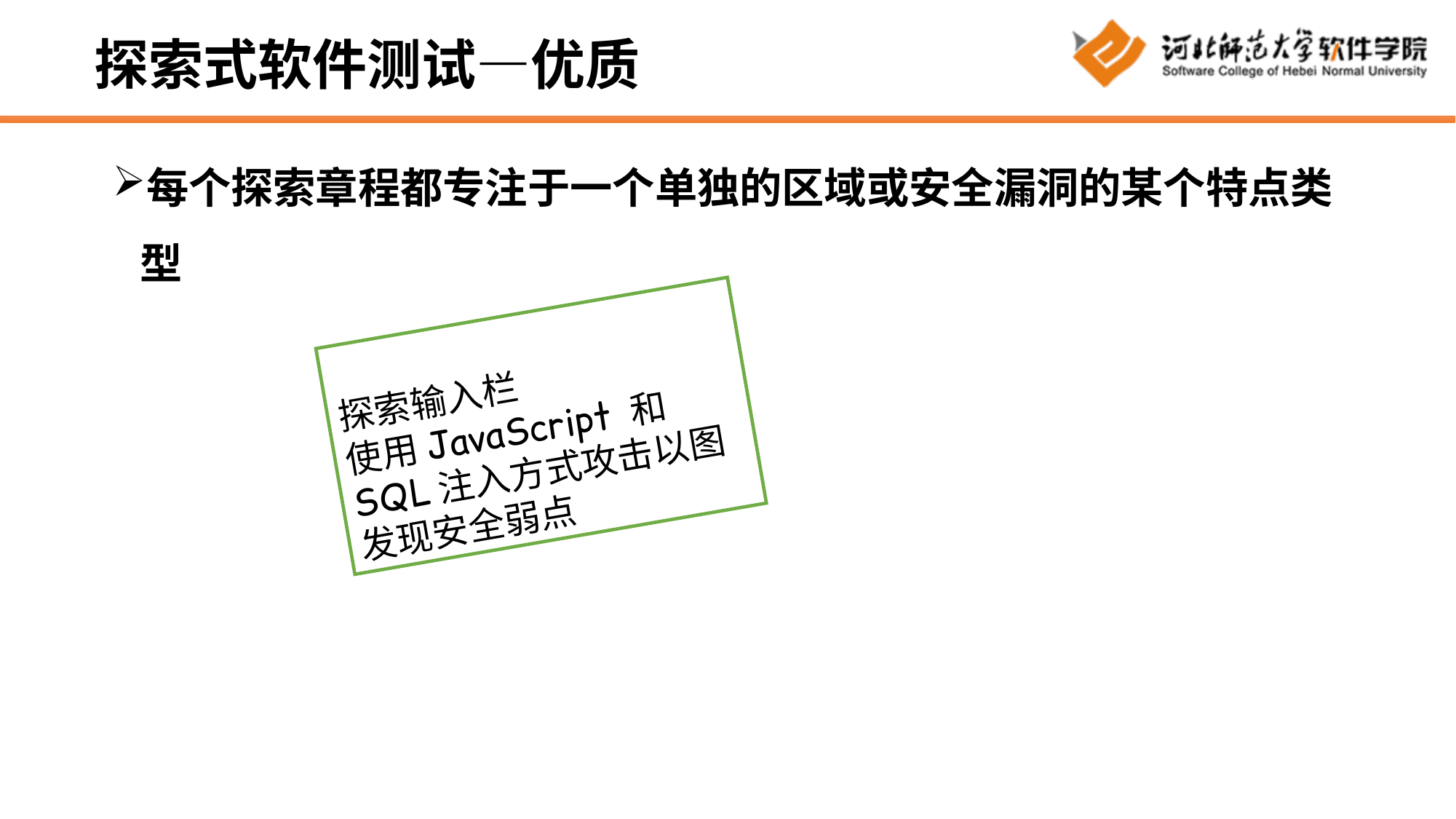

# 探索式软件测试—优质
每个探索章程都专注于一个单独的区域或安全漏洞的某个特点类型

探索输入栏
使用JavaScript 和SQL注入方式攻击以图发现安全弱点